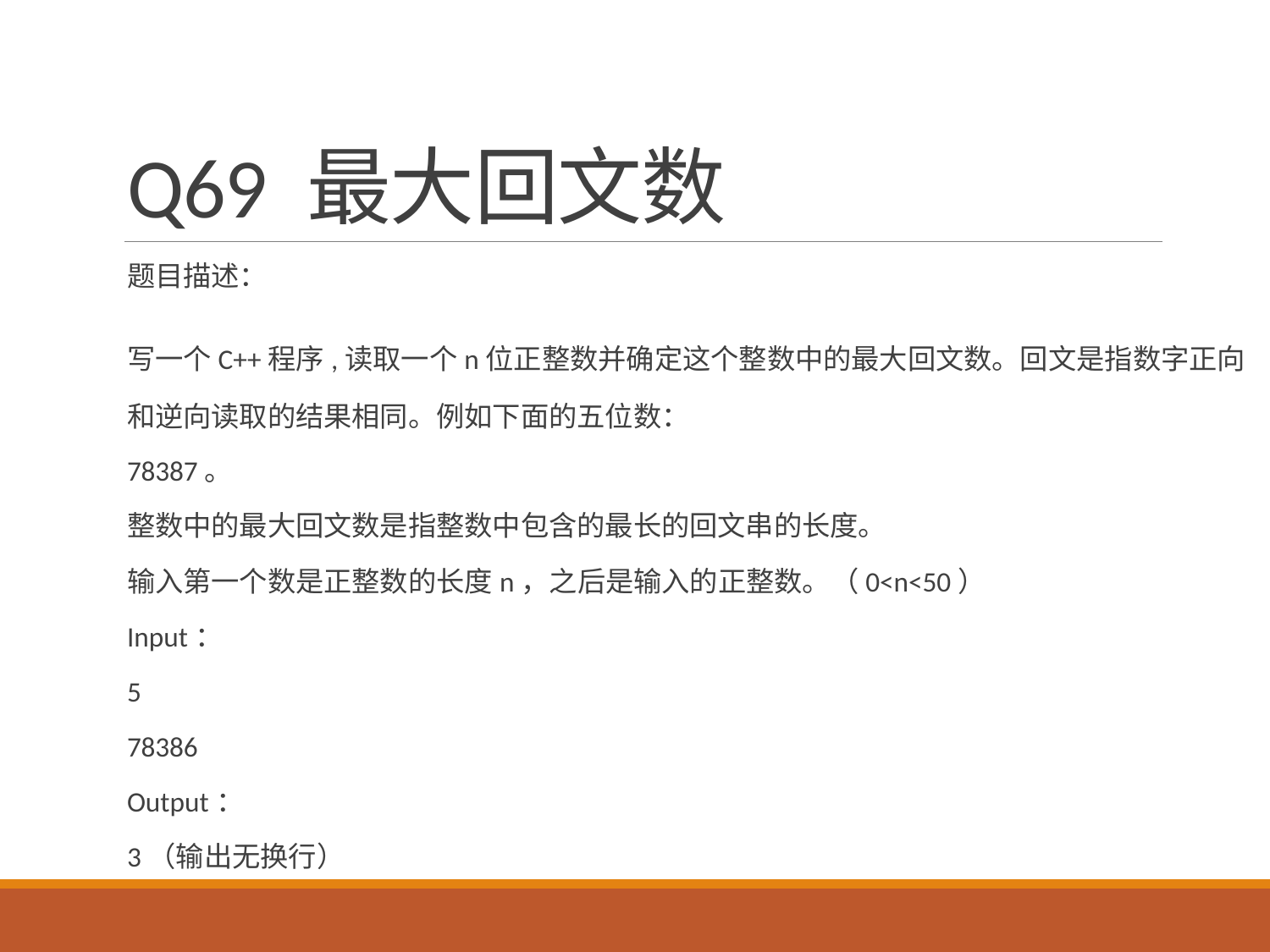

# Q69 最大回文数
题目描述：
写一个C++程序,读取一个n位正整数并确定这个整数中的最大回文数。回文是指数字正向和逆向读取的结果相同。例如下面的五位数：
78387。
整数中的最大回文数是指整数中包含的最长的回文串的长度。
输入第一个数是正整数的长度n，之后是输入的正整数。（0<n<50）
Input：
5
78386
Output：
3（输出无换行）